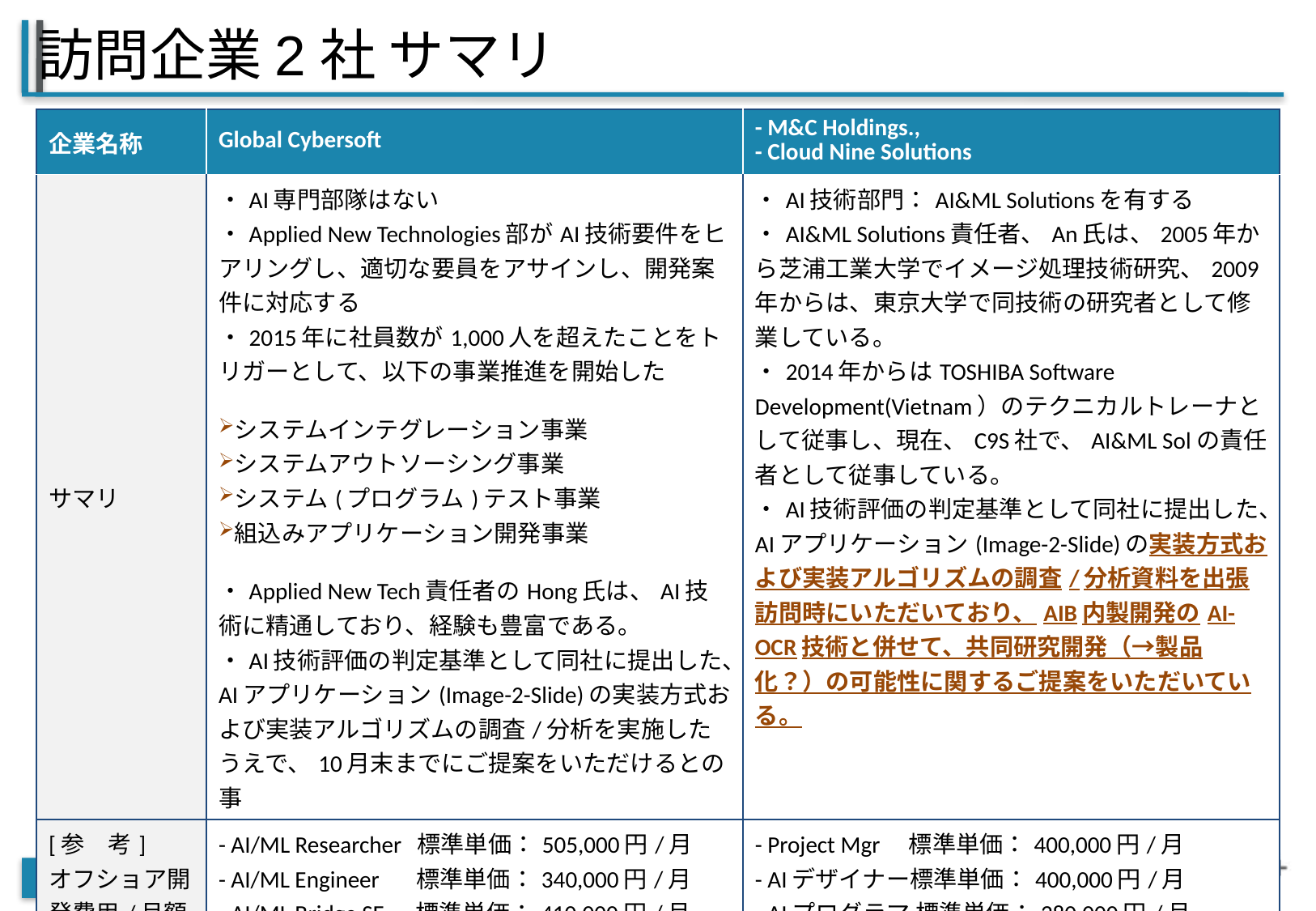

訪問企業2社 サマリ
| 企業名称 | Global Cybersoft | - M&C Holdings., - Cloud Nine Solutions |
| --- | --- | --- |
| サマリ | ・AI専門部隊はない ・Applied New Technologies部がAI技術要件をヒアリングし、適切な要員をアサインし、開発案件に対応する ・2015年に社員数が1,000人を超えたことをトリガーとして、以下の事業推進を開始した システムインテグレーション事業 システムアウトソーシング事業 システム(プログラム)テスト事業 組込みアプリケーション開発事業 ・Applied New Tech責任者のHong氏は、AI技術に精通しており、経験も豊富である。 ・AI技術評価の判定基準として同社に提出した、AIアプリケーション(Image-2-Slide)の実装方式および実装アルゴリズムの調査/分析を実施したうえで、10月末までにご提案をいただけるとの事 | ・AI技術部門：AI&ML Solutionsを有する ・AI&ML Solutions責任者、An氏は、2005年から芝浦工業大学でイメージ処理技術研究、2009年からは、東京大学で同技術の研究者として修業している。 ・2014年からはTOSHIBA Software Development(Vietnam）のテクニカルトレーナとして従事し、現在、C9S社で、AI&ML Solの責任者として従事している。 ・AI技術評価の判定基準として同社に提出した、AIアプリケーション(Image-2-Slide)の実装方式および実装アルゴリズムの調査/分析資料を出張訪問時にいただいており、AIB内製開発のAI-OCR技術と併せて、共同研究開発（→製品化？）の可能性に関するご提案をいただいている。 |
| [参　考] オフショア開発費用/月額 | - AI/ML Researcher 標準単価：505,000円/月 - AI/ML Engineer 標準単価：340,000円/月 - AI/ML Bridge SE 標準単価：410,000円/月 | - Project Mgr　標準単価：400,000円/月 - AIデザイナー標準単価：400,000円/月 - AIプログラマ 標準単価：280,000円/月 |